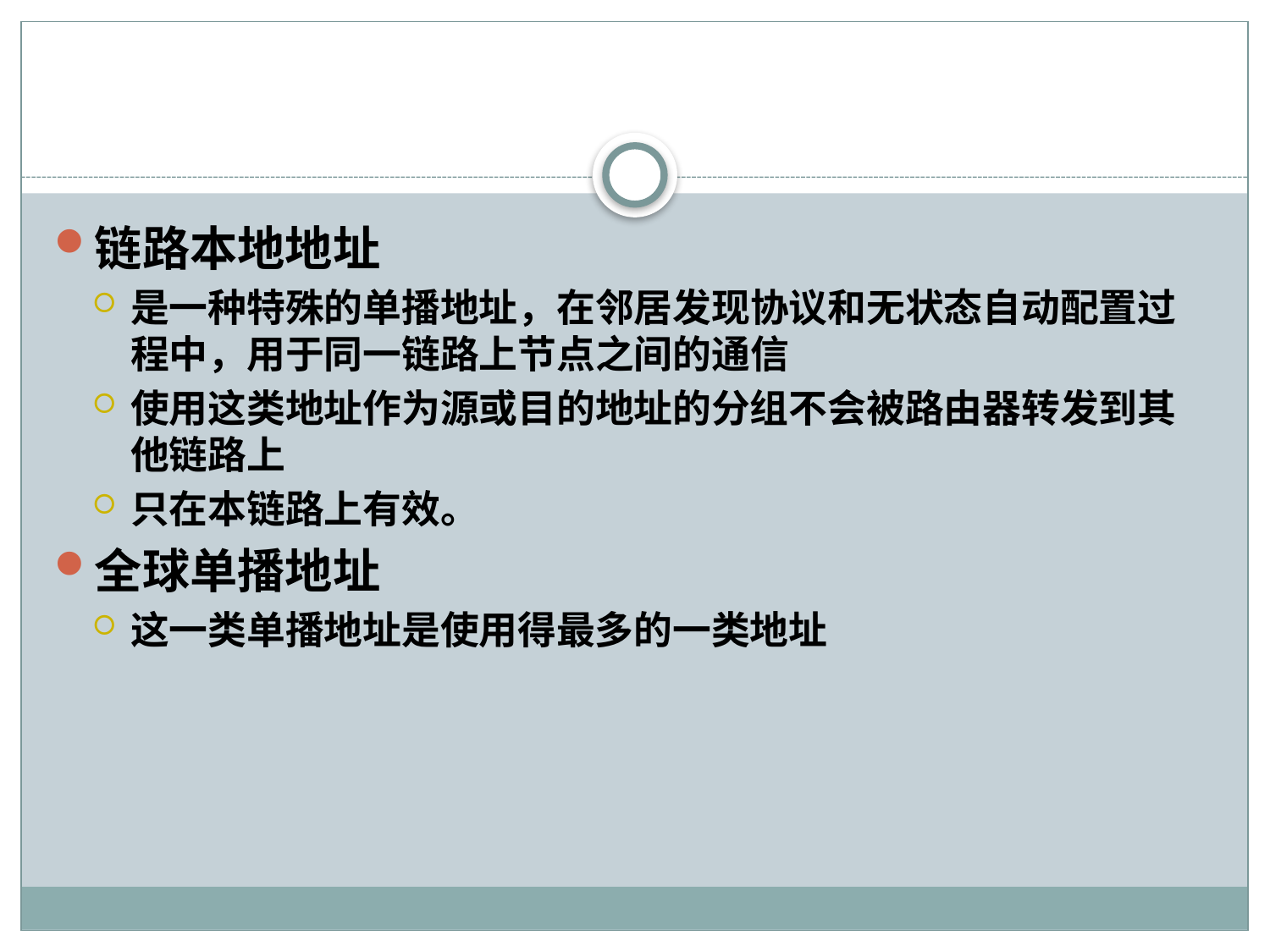

#
链路本地地址
是一种特殊的单播地址，在邻居发现协议和无状态自动配置过程中，用于同一链路上节点之间的通信
使用这类地址作为源或目的地址的分组不会被路由器转发到其他链路上
只在本链路上有效。
全球单播地址
这一类单播地址是使用得最多的一类地址